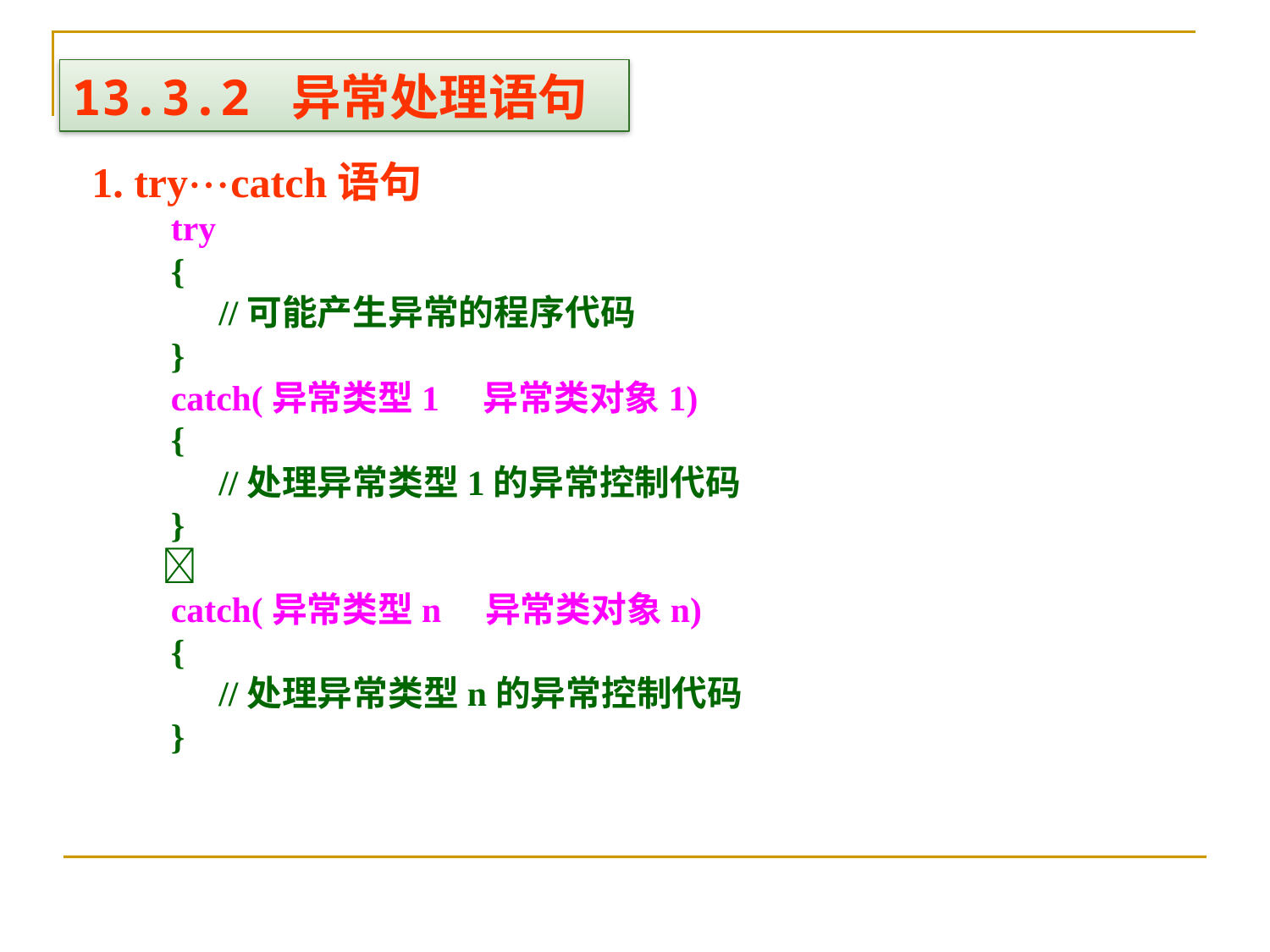

13.3.2 异常处理语句
1. try…catch语句
　　try
　　{
	//可能产生异常的程序代码
　　}
　　catch(异常类型1　异常类对象1)
　　{
	//处理异常类型1的异常控制代码
　　}
　　…
　　catch(异常类型n　异常类对象n)
　　{
	//处理异常类型n的异常控制代码
　　}